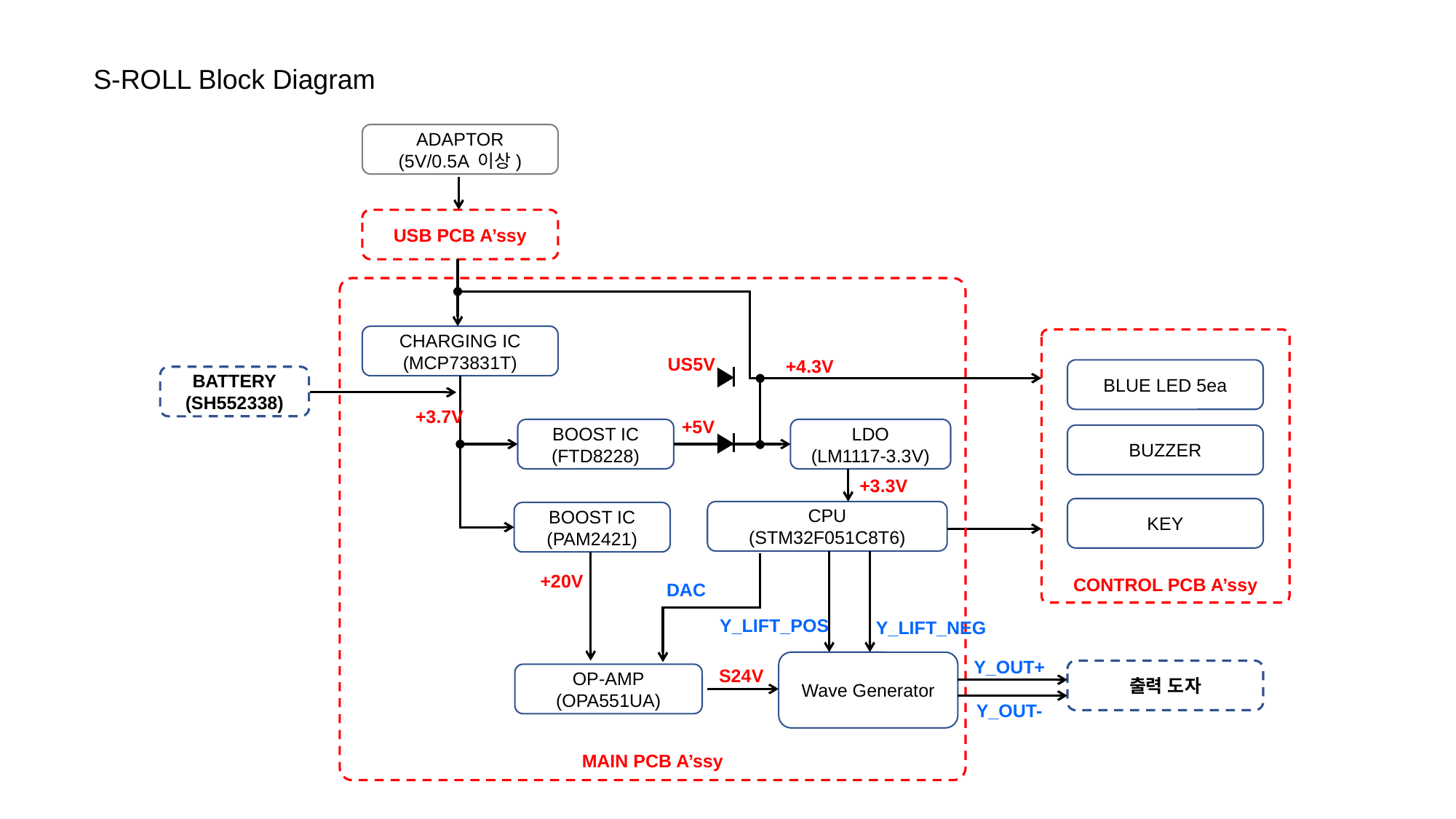

S-ROLL Block Diagram
ADAPTOR
(5V/0.5A 이상)
USB PCB A’ssy
MAIN PCB A’ssy
CHARGING IC
(MCP73831T)
CONTROL PCB A’ssy
US5V
+4.3V
BLUE LED 5ea

BATTERY
(SH552338)
+3.7V
+5V
LDO
(LM1117-3.3V)
BOOST IC
(FTD8228)
BUZZER

+3.3V
KEY
CPU
(STM32F051C8T6)
BOOST IC
(PAM2421)
+20V
DAC
Y_LIFT_POS
Y_LIFT_NEG
Y_OUT+
Wave Generator
S24V
출력 도자
OP-AMP
(OPA551UA)
Y_OUT-